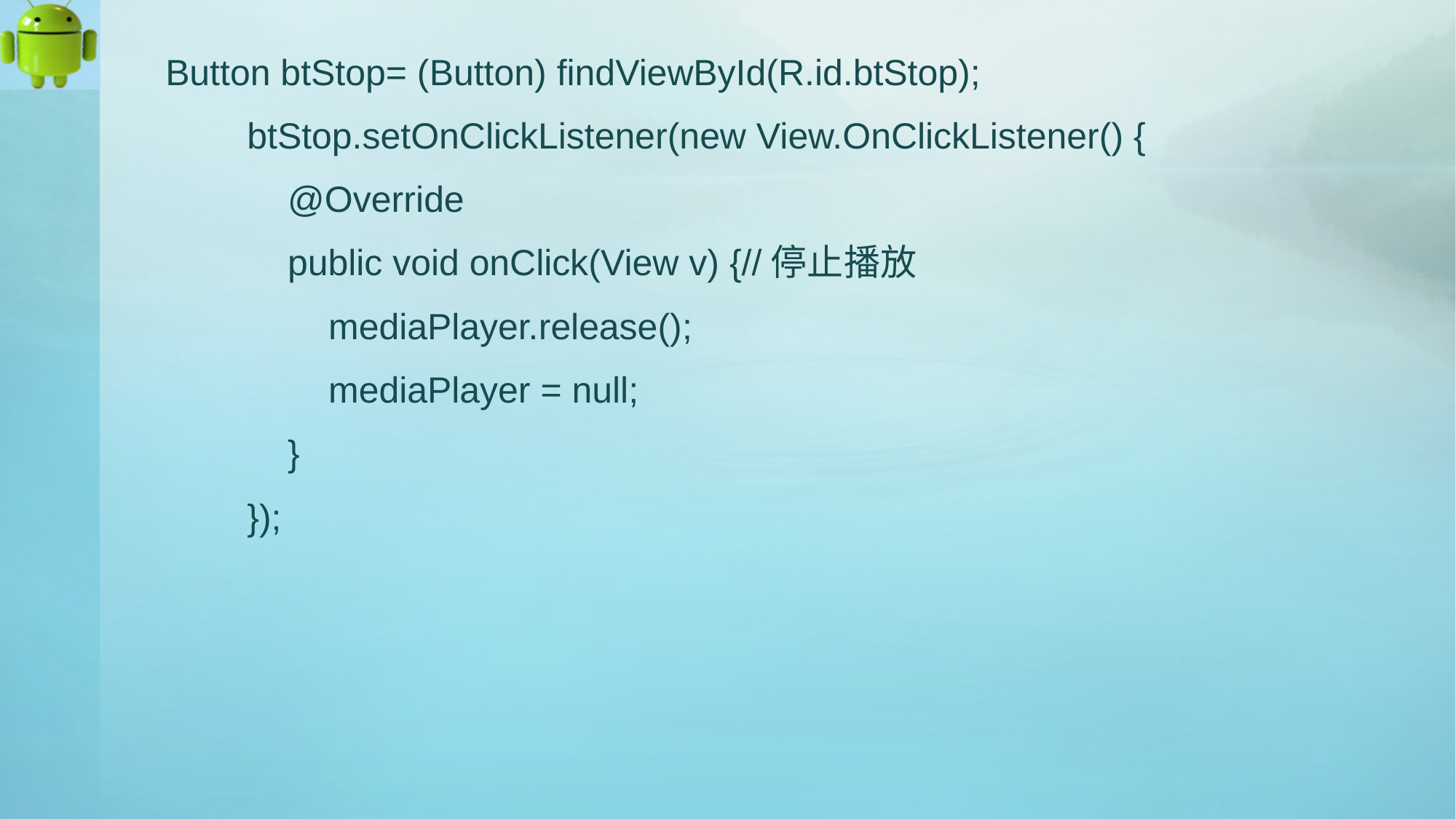

Button btStop= (Button) findViewById(R.id.btStop);
        btStop.setOnClickListener(new View.OnClickListener() {
            @Override
            public void onClick(View v) {//停止播放
                mediaPlayer.release();
                mediaPlayer = null;
            }
        });